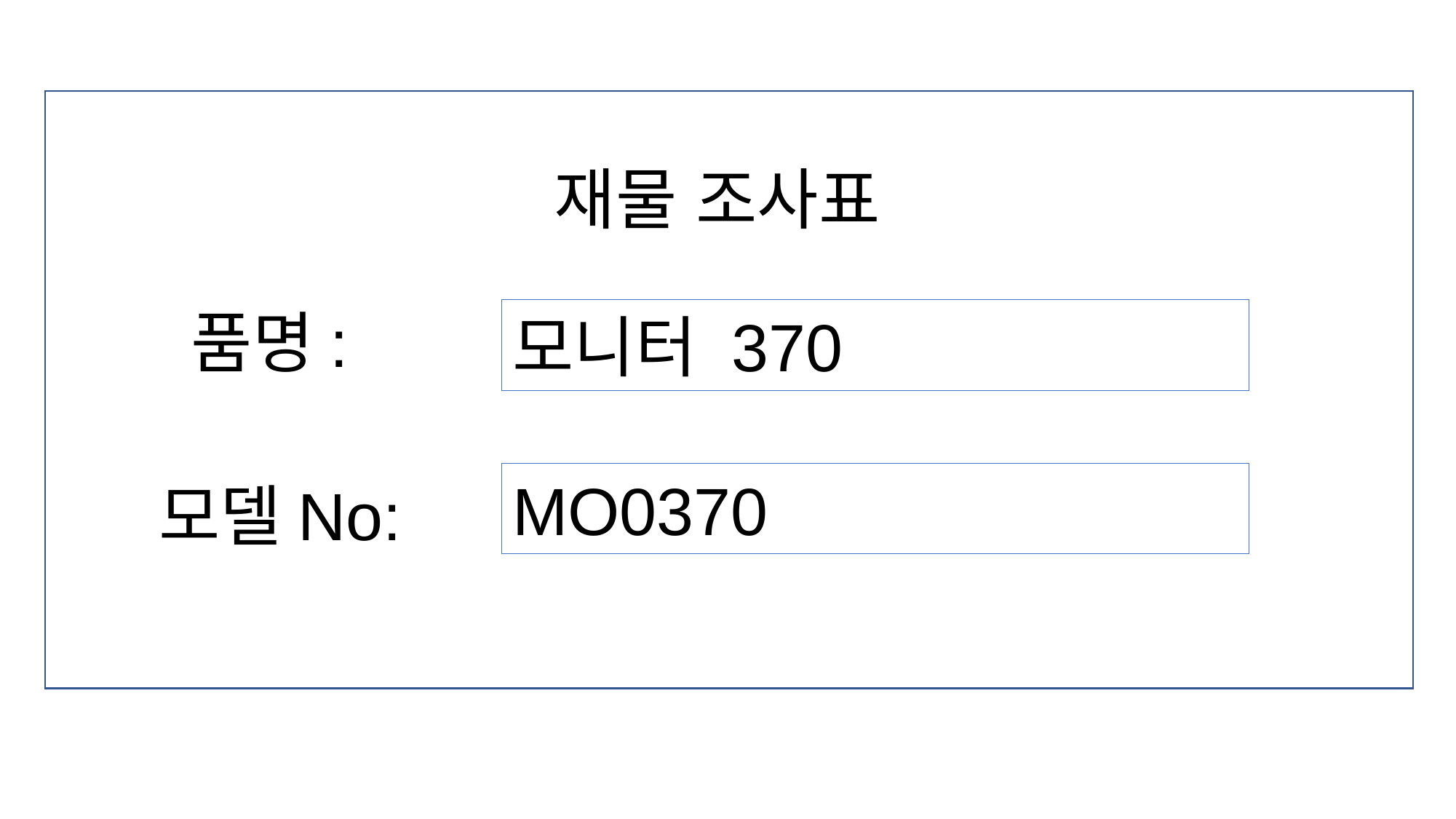

재물 조사표
품명:
모니터 370
MO0370
모델No: